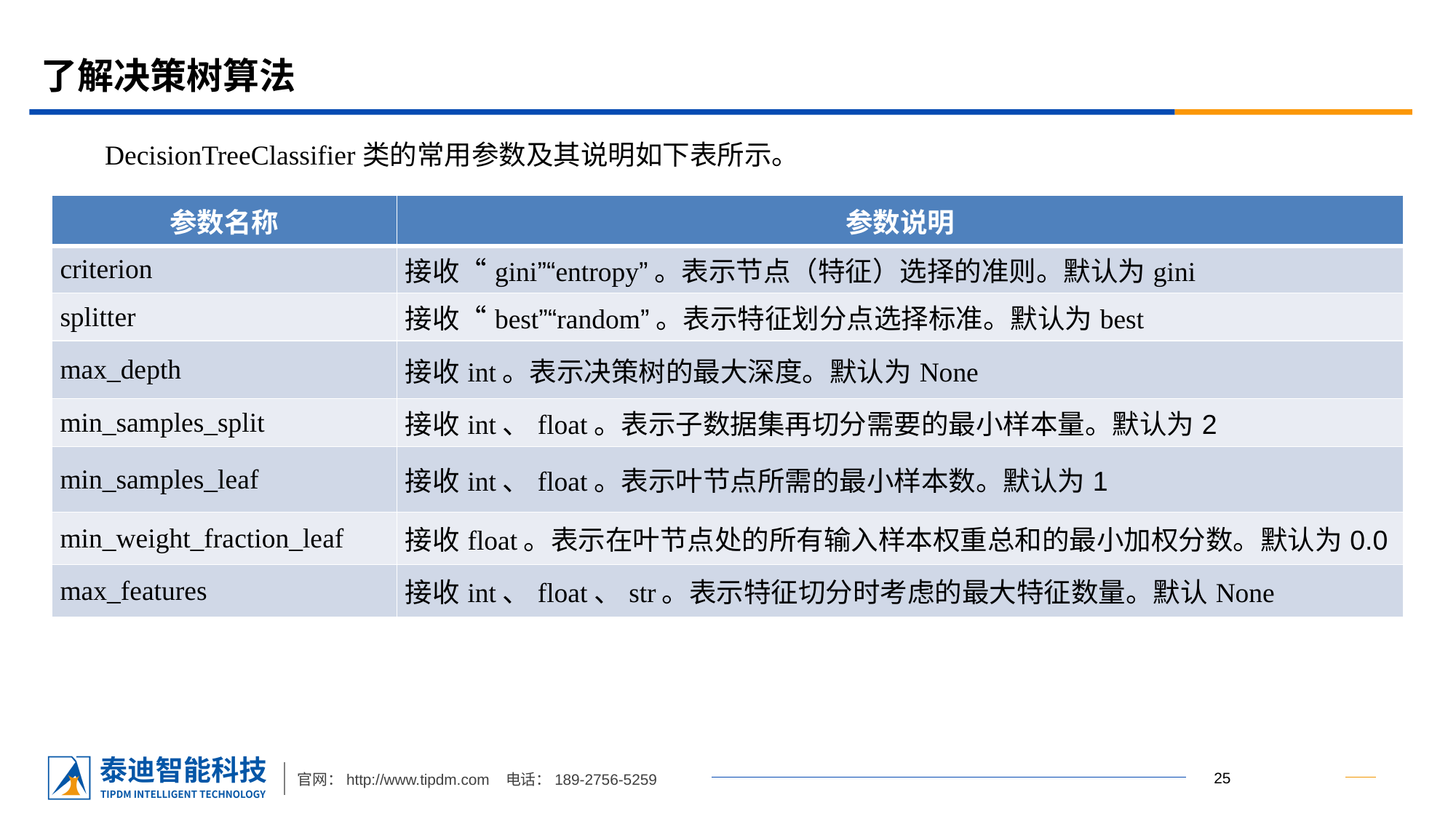

# 了解决策树算法
DecisionTreeClassifier类的常用参数及其说明如下表所示。
| 参数名称 | 参数说明 |
| --- | --- |
| criterion | 接收“gini”“entropy”。表示节点（特征）选择的准则。默认为gini |
| splitter | 接收“best”“random”。表示特征划分点选择标准。默认为best |
| max\_depth | 接收int。表示决策树的最大深度。默认为None |
| min\_samples\_split | 接收int、float。表示子数据集再切分需要的最小样本量。默认为2 |
| min\_samples\_leaf | 接收int、float。表示叶节点所需的最小样本数。默认为1 |
| min\_weight\_fraction\_leaf | 接收float。表示在叶节点处的所有输入样本权重总和的最小加权分数。默认为0.0 |
| max\_features | 接收int、float、str。表示特征切分时考虑的最大特征数量。默认None |